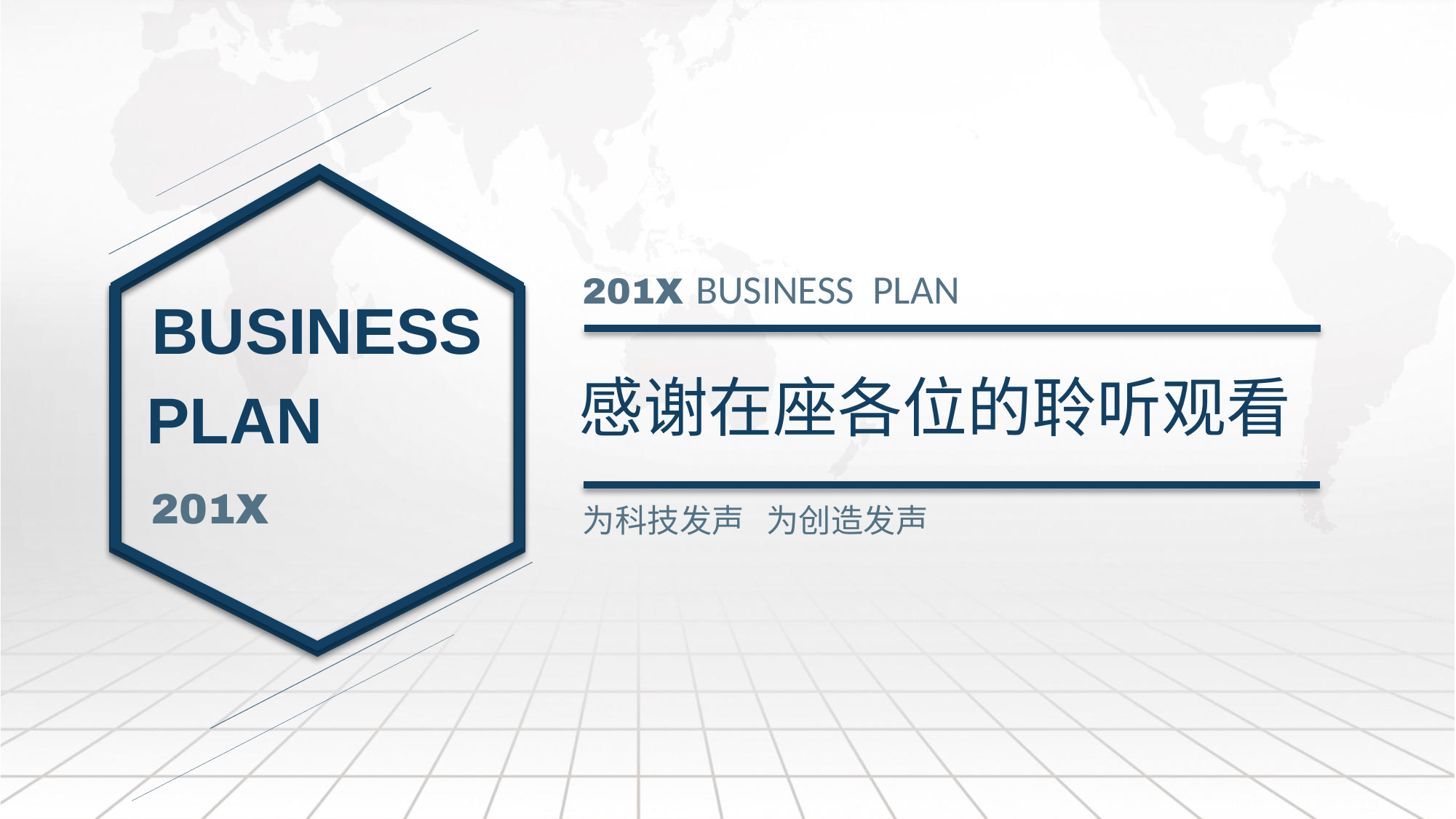

201X BUSINESS  PLAN

BUSINESS
PLAN
感谢在座各位的聆听观看
201X
为科技发声   为创造发声